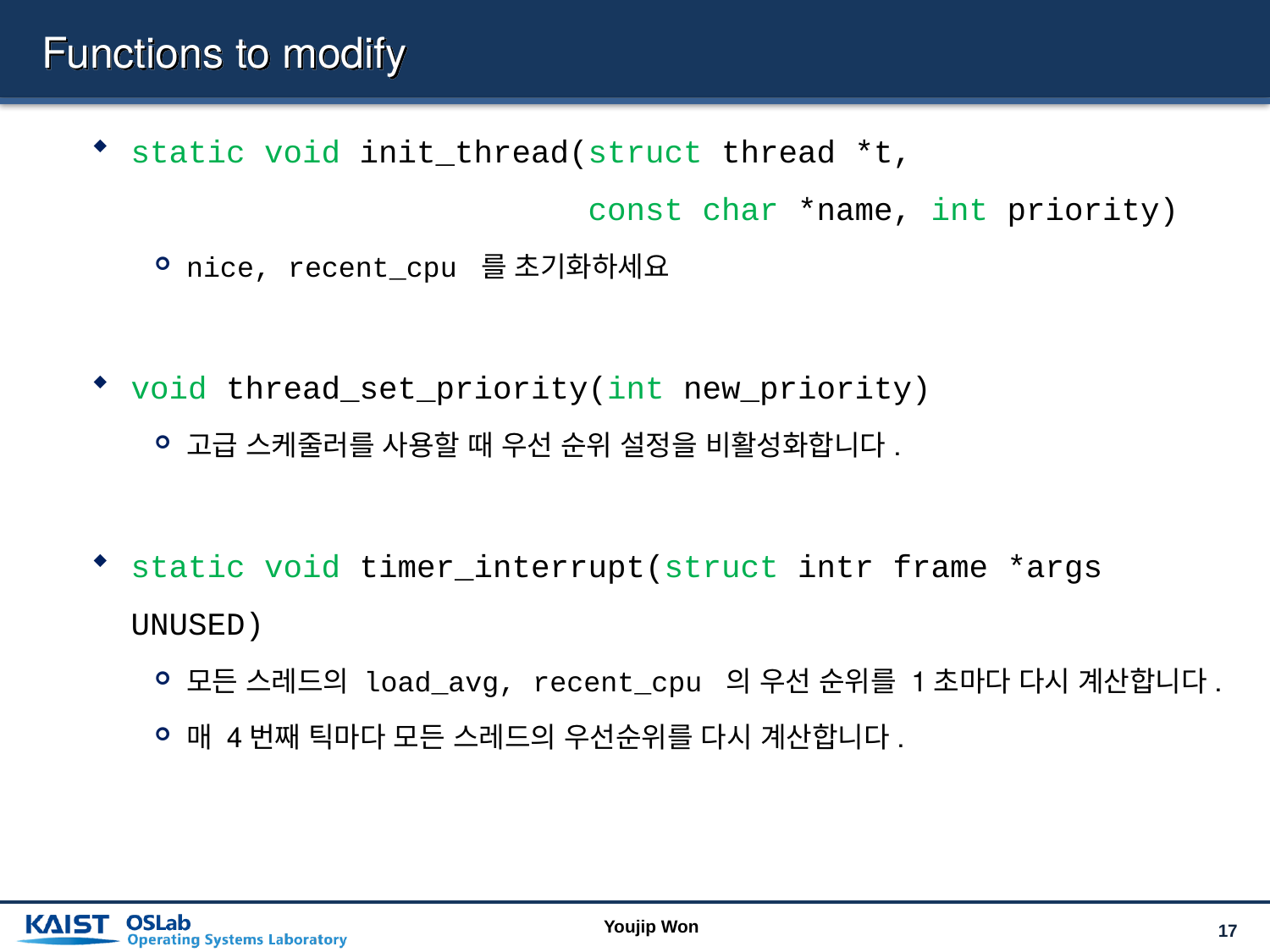

# Functions to modify
static void init_thread(struct thread *t,
                        const char *name, int priority)
nice, recent_cpu 를 초기화하세요

void thread_set_priority(int new_priority)
고급 스케줄러를 사용할 때 우선 순위 설정을 비활성화합니다.

static void timer_interrupt(struct intr frame *args UNUSED)
모든 스레드의 load_avg, recent_cpu 의 우선 순위를 1초마다 다시 계산합니다.
매 4번째 틱마다 모든 스레드의 우선순위를 다시 계산합니다.

Youjip Won
17